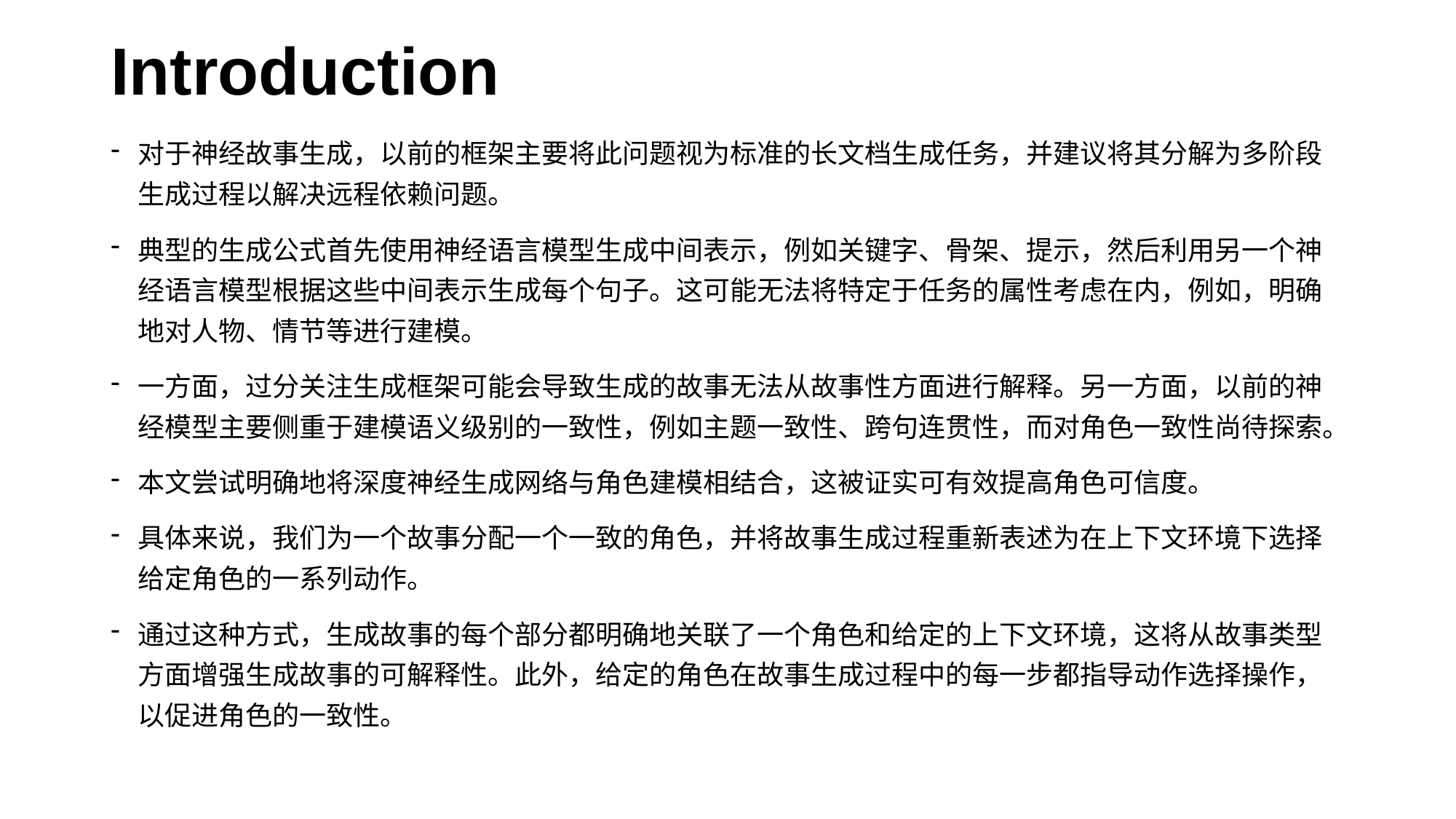

# Introduction
对于神经故事生成，以前的框架主要将此问题视为标准的长文档生成任务，并建议将其分解为多阶段生成过程以解决远程依赖问题。
典型的生成公式首先使用神经语言模型生成中间表示，例如关键字、骨架、提示，然后利用另一个神经语言模型根据这些中间表示生成每个句子。这可能无法将特定于任务的属性考虑在内，例如，明确地对人物、情节等进行建模。
一方面，过分关注生成框架可能会导致生成的故事无法从故事性方面进行解释。另一方面，以前的神经模型主要侧重于建模语义级别的一致性，例如主题一致性、跨句连贯性，而对角色一致性尚待探索。
本文尝试明确地将深度神经生成网络与角色建模相结合，这被证实可有效提高角色可信度。
具体来说，我们为一个故事分配一个一致的角色，并将故事生成过程重新表述为在上下文环境下选择给定角色的一系列动作。
通过这种方式，生成故事的每个部分都明确地关联了一个角色和给定的上下文环境，这将从故事类型方面增强生成故事的可解释性。此外，给定的角色在故事生成过程中的每一步都指导动作选择操作，以促进角色的一致性。